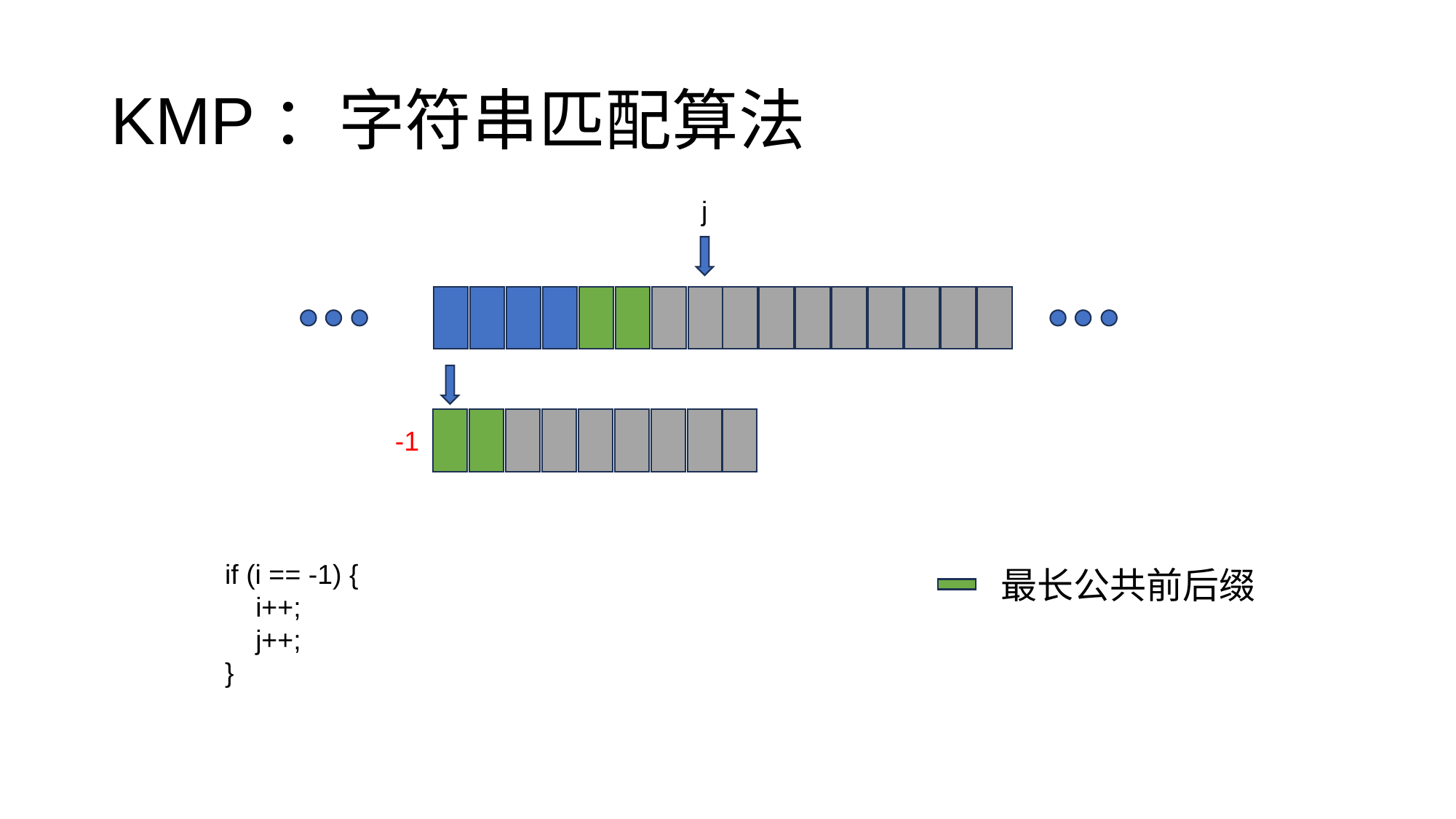

# KMP：字符串匹配算法
j

-1
if (i == -1) {
    i++;
    j++;
}
最长公共前后缀